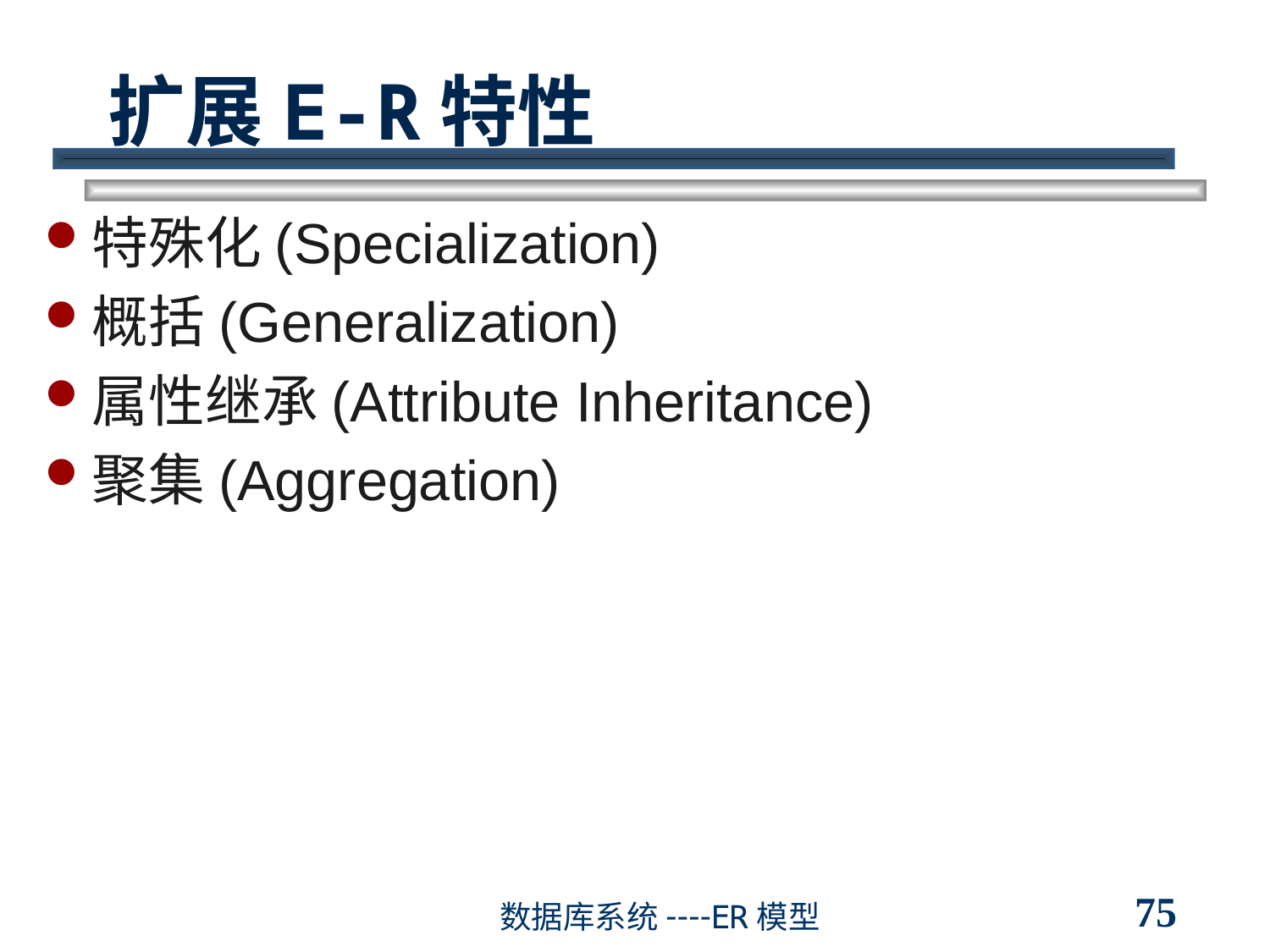

# 扩展E-R特性
特殊化(Specialization)
概括(Generalization)
属性继承(Attribute Inheritance)
聚集(Aggregation)
75
数据库系统----ER模型